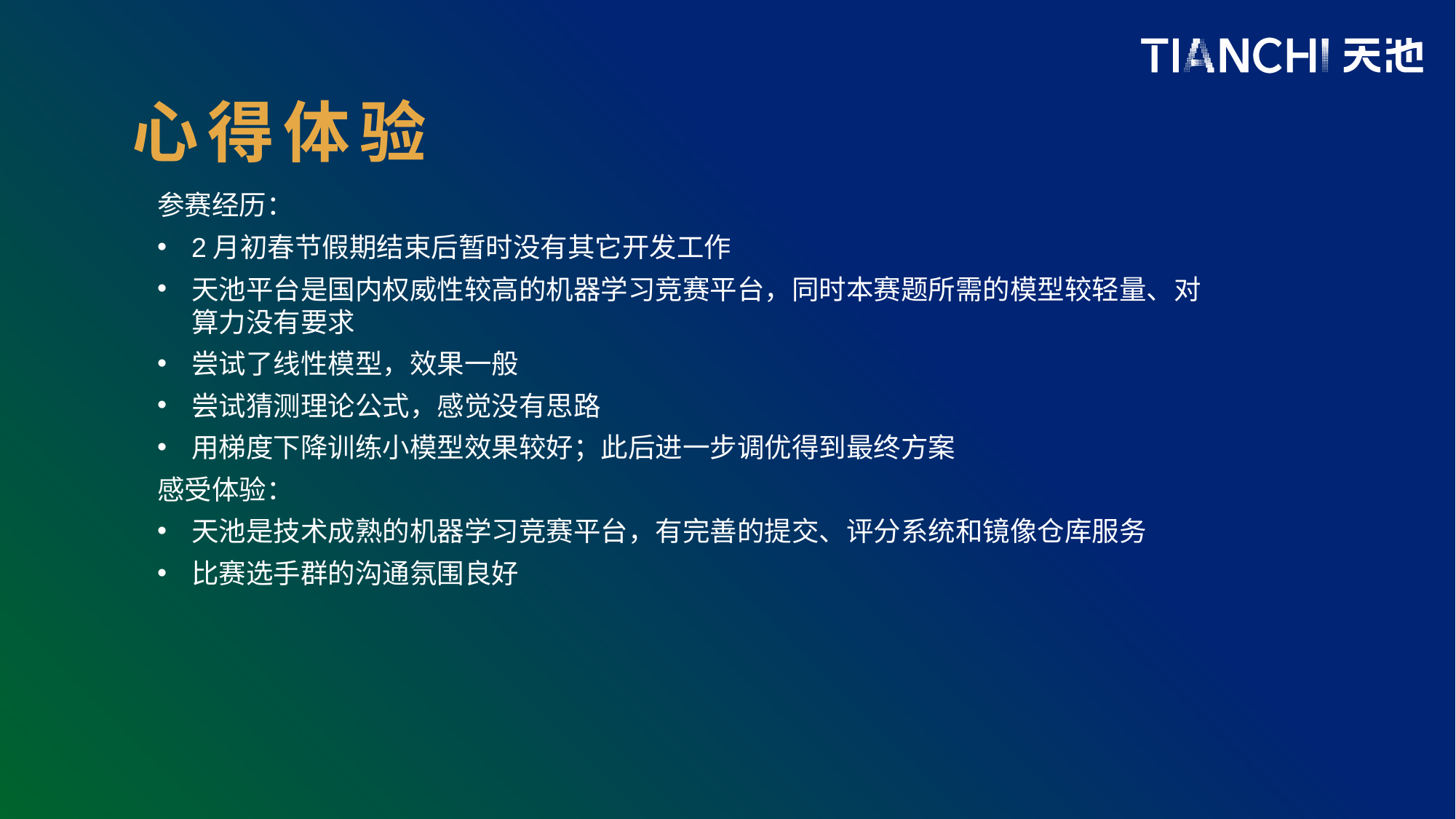

心得体验
参赛经历：
2月初春节假期结束后暂时没有其它开发工作
天池平台是国内权威性较高的机器学习竞赛平台，同时本赛题所需的模型较轻量、对算力没有要求
尝试了线性模型，效果一般
尝试猜测理论公式，感觉没有思路
用梯度下降训练小模型效果较好；此后进一步调优得到最终方案
感受体验：
天池是技术成熟的机器学习竞赛平台，有完善的提交、评分系统和镜像仓库服务
比赛选手群的沟通氛围良好